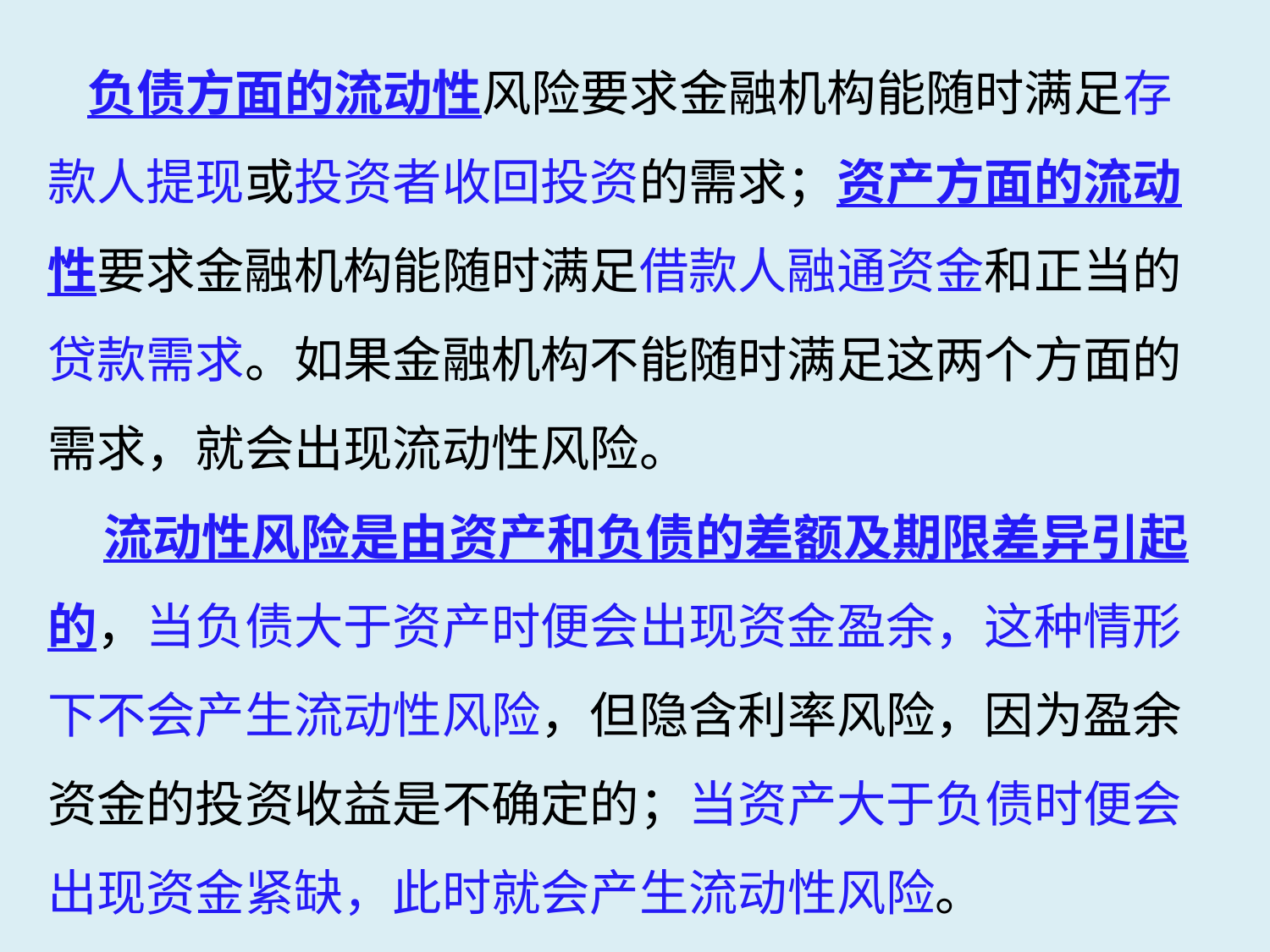

负债方面的流动性风险要求金融机构能随时满足存款人提现或投资者收回投资的需求；资产方面的流动性要求金融机构能随时满足借款人融通资金和正当的贷款需求。如果金融机构不能随时满足这两个方面的需求，就会出现流动性风险。
    流动性风险是由资产和负债的差额及期限差异引起的，当负债大于资产时便会出现资金盈余，这种情形下不会产生流动性风险，但隐含利率风险，因为盈余资金的投资收益是不确定的；当资产大于负债时便会出现资金紧缺，此时就会产生流动性风险。